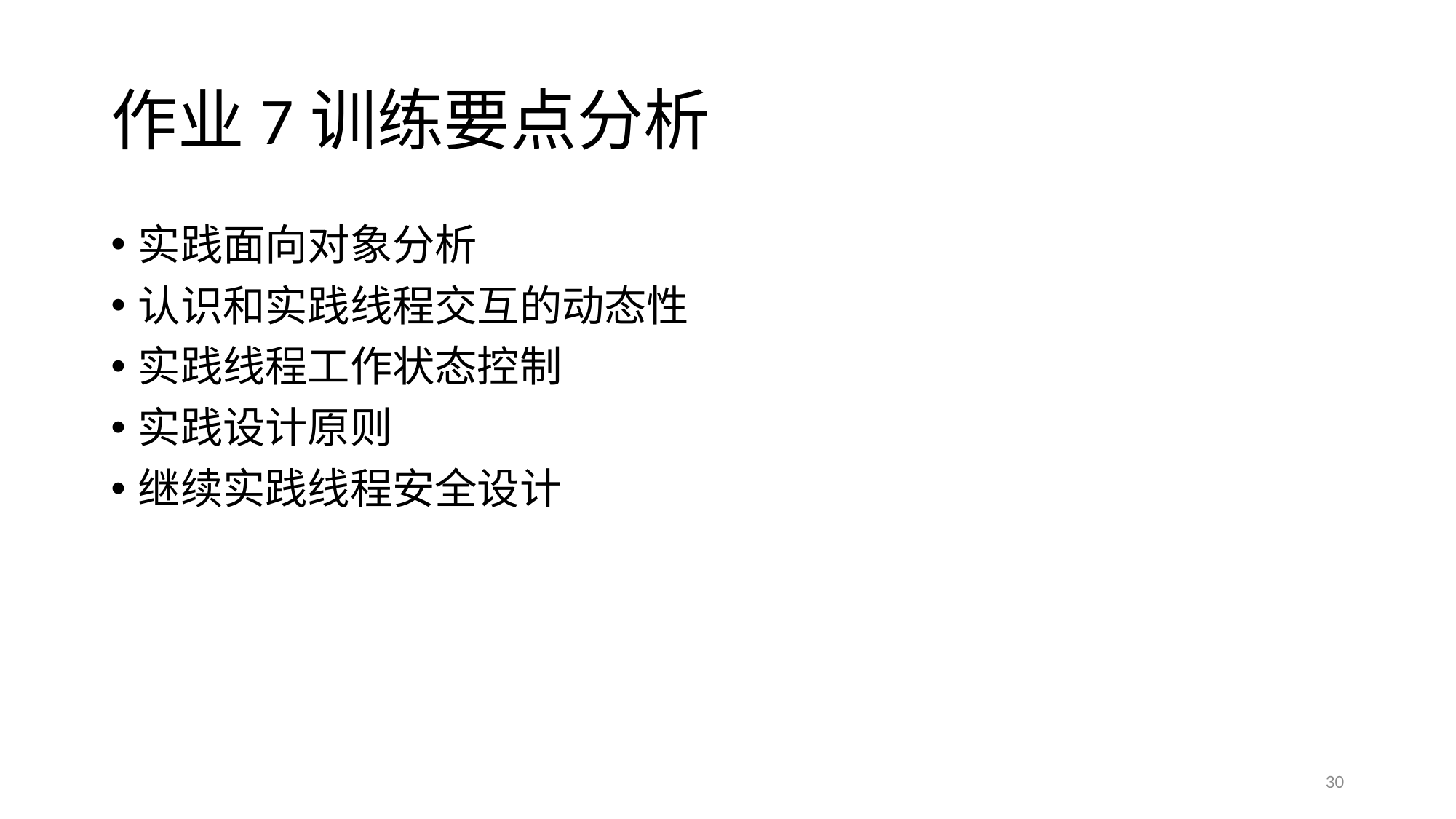

# 作业7训练要点分析
实践面向对象分析
认识和实践线程交互的动态性
实践线程工作状态控制
实践设计原则
继续实践线程安全设计
30